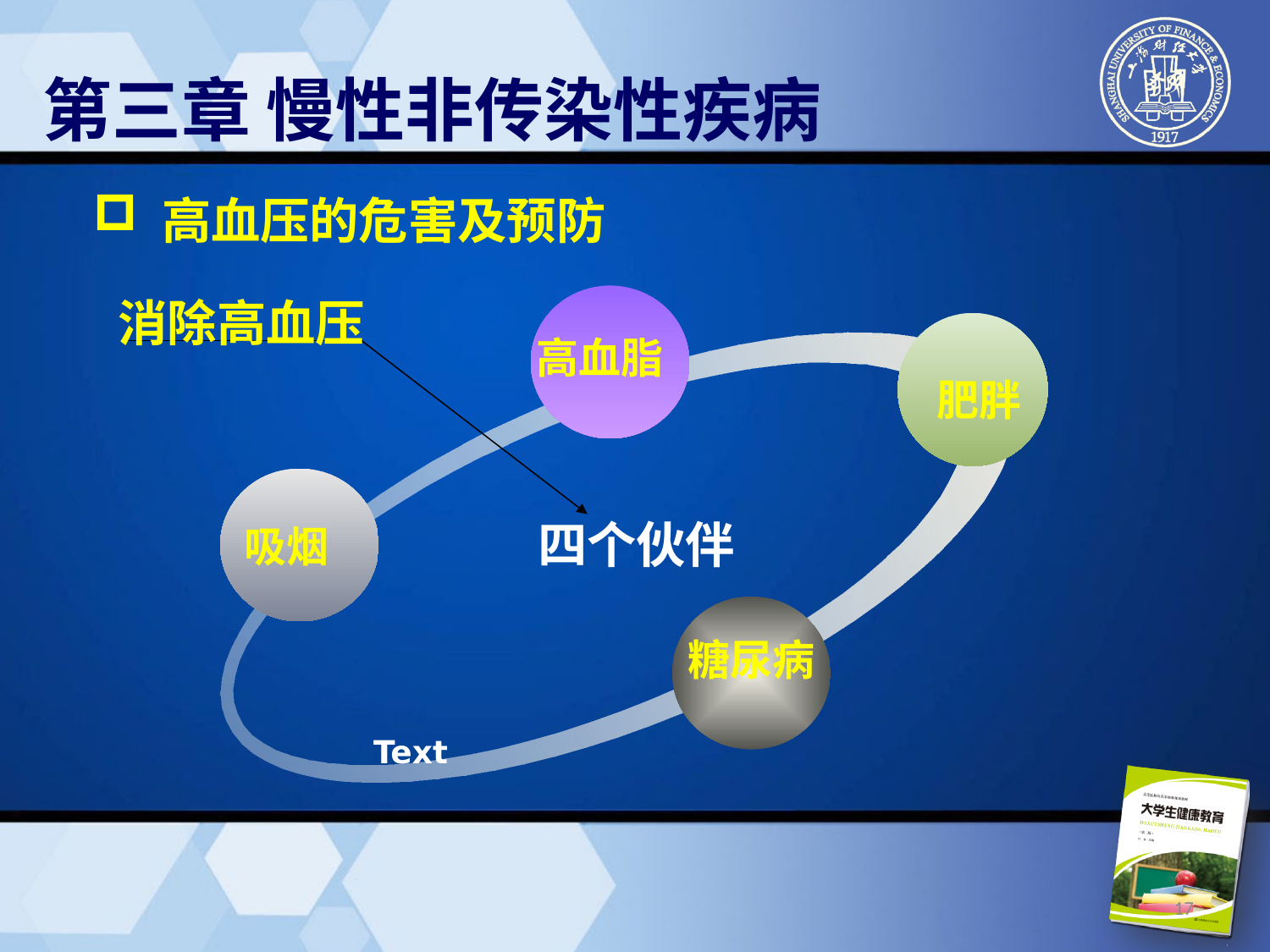

# 第三章 慢性非传染性疾病
 高血压的危害及预防
消除高血压

高血脂

肥胖

四个伙伴
吸烟

糖尿病
Text
17